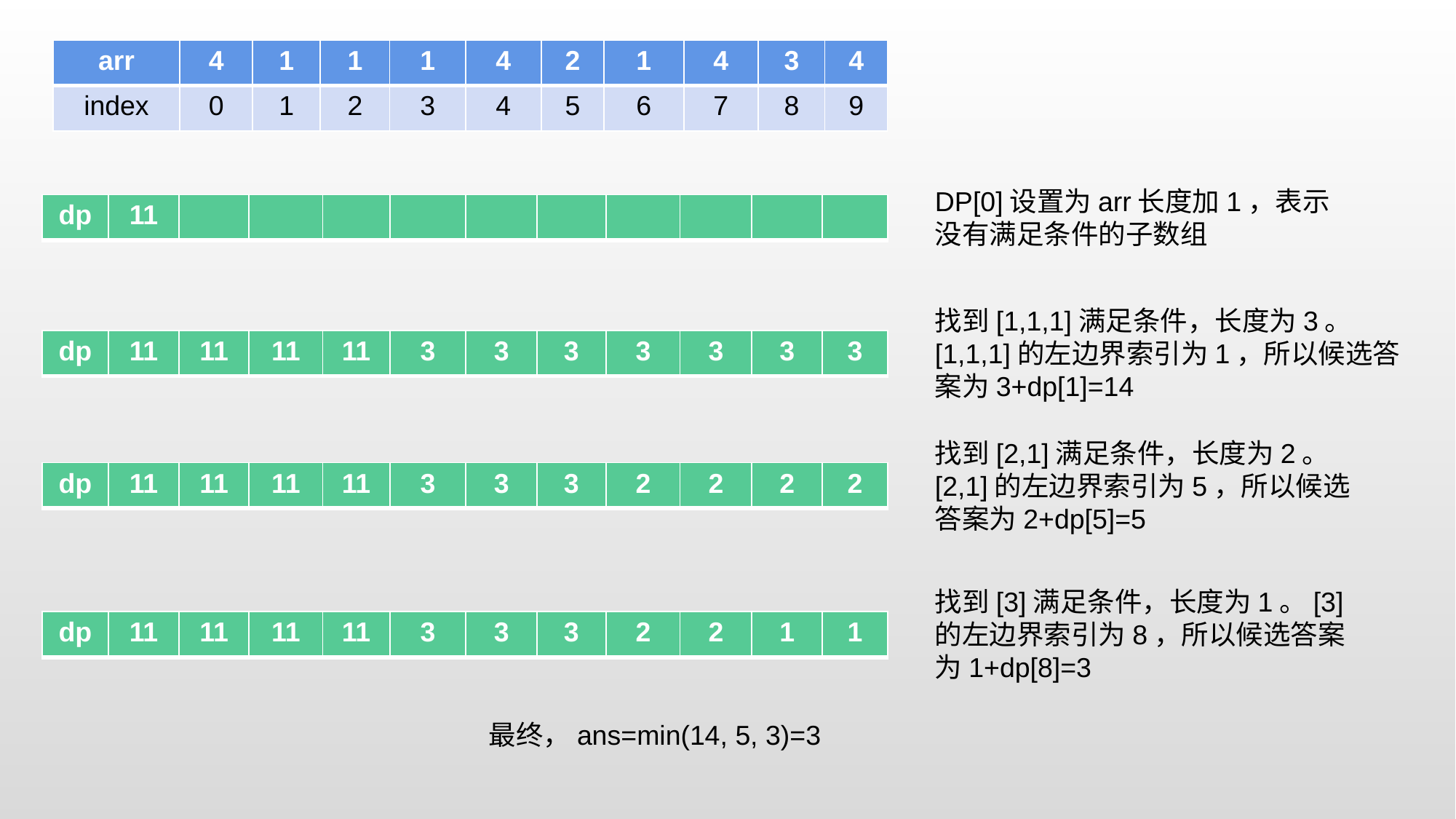

| arr | 4 | 1 | 1 | 1 | 4 | 2 | 1 | 4 | 3 | 4 |
| --- | --- | --- | --- | --- | --- | --- | --- | --- | --- | --- |
| index | 0 | 1 | 2 | 3 | 4 | 5 | 6 | 7 | 8 | 9 |
DP[0]设置为arr长度加1，表示没有满足条件的子数组
| dp | 11 |  |  |  |  |  |  |  |  |  |  |
| --- | --- | --- | --- | --- | --- | --- | --- | --- | --- | --- | --- |
找到[1,1,1]满足条件，长度为3。[1,1,1]的左边界索引为1，所以候选答案为3+dp[1]=14
| dp | 11 | 11 | 11 | 11 | 3 | 3 | 3 | 3 | 3 | 3 | 3 |
| --- | --- | --- | --- | --- | --- | --- | --- | --- | --- | --- | --- |
找到[2,1]满足条件，长度为2。[2,1]的左边界索引为5，所以候选答案为2+dp[5]=5
| dp | 11 | 11 | 11 | 11 | 3 | 3 | 3 | 2 | 2 | 2 | 2 |
| --- | --- | --- | --- | --- | --- | --- | --- | --- | --- | --- | --- |
找到[3]满足条件，长度为1。[3]的左边界索引为8，所以候选答案为1+dp[8]=3
| dp | 11 | 11 | 11 | 11 | 3 | 3 | 3 | 2 | 2 | 1 | 1 |
| --- | --- | --- | --- | --- | --- | --- | --- | --- | --- | --- | --- |
最终，ans=min(14, 5, 3)=3